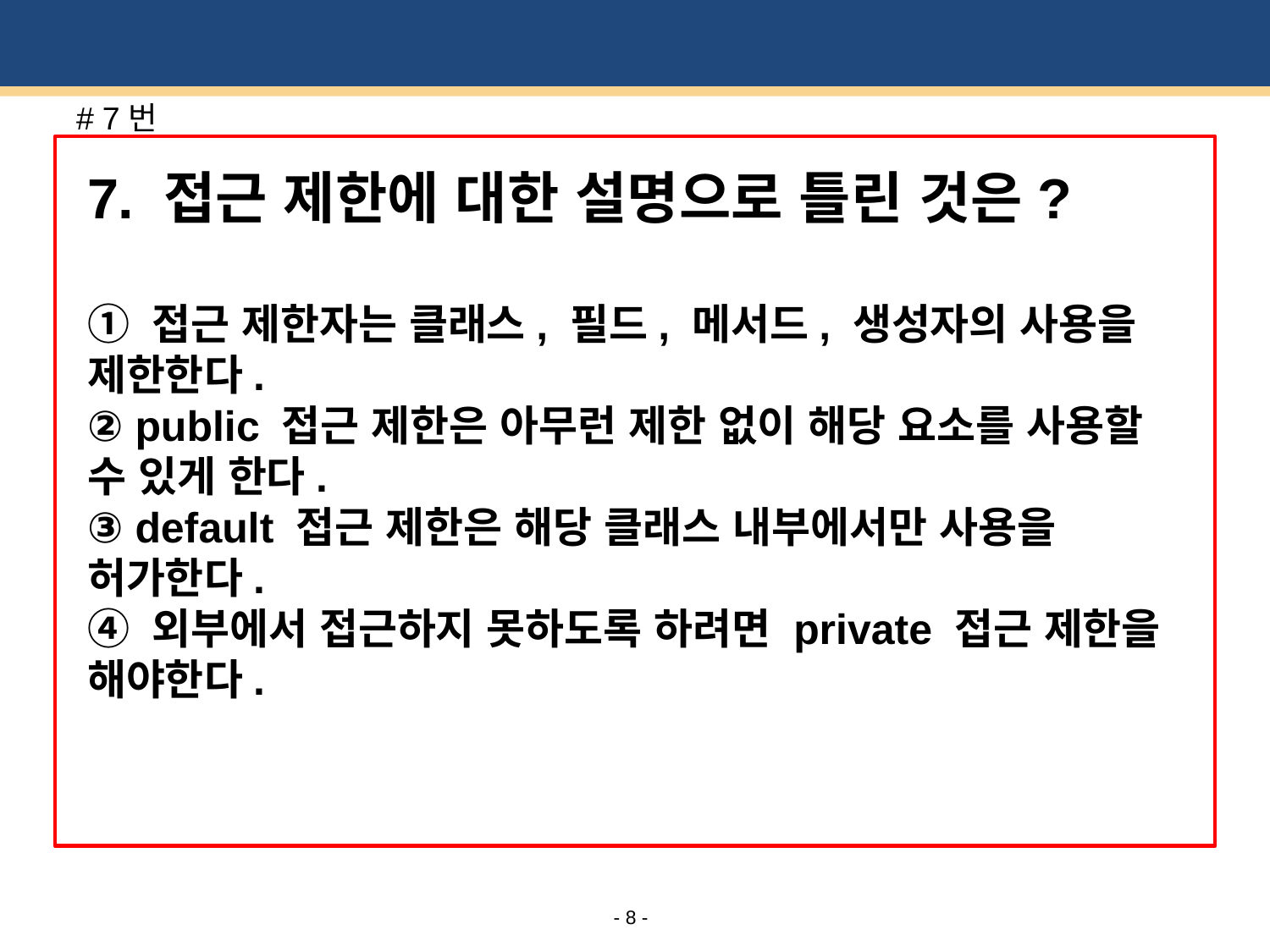

# # 7번

7. 접근 제한에 대한 설명으로 틀린 것은?

① 접근 제한자는 클래스, 필드, 메서드, 생성자의 사용을 제한한다.
② public 접근 제한은 아무런 제한 없이 해당 요소를 사용할 수 있게 한다.
③ default 접근 제한은 해당 클래스 내부에서만 사용을 허가한다.
④ 외부에서 접근하지 못하도록 하려면 private 접근 제한을 해야한다.